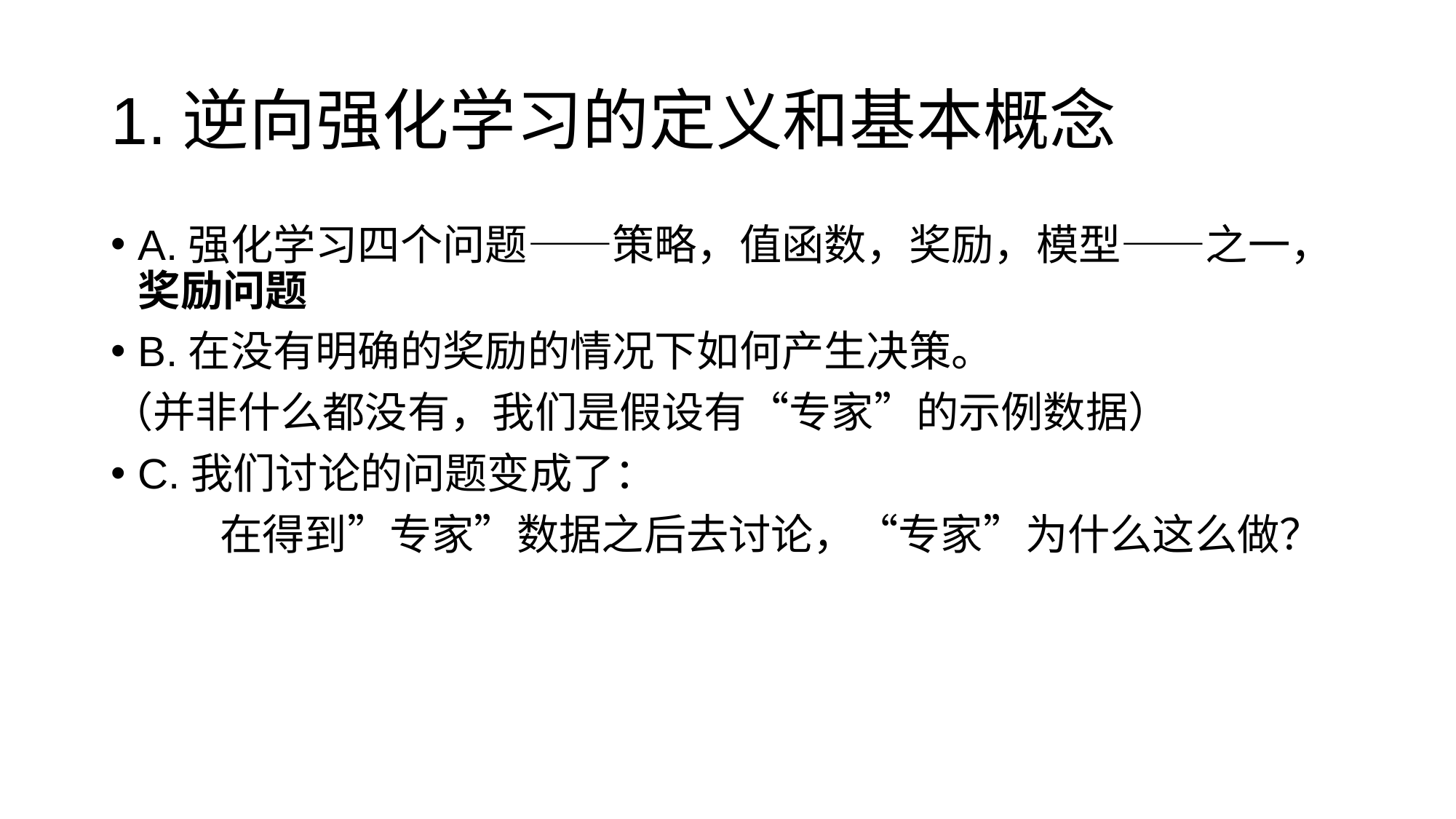

# 1.逆向强化学习的定义和基本概念
A.强化学习四个问题——策略，值函数，奖励，模型——之一，奖励问题
B.在没有明确的奖励的情况下如何产生决策。
（并非什么都没有，我们是假设有“专家”的示例数据）
C.我们讨论的问题变成了：
	在得到”专家”数据之后去讨论，“专家”为什么这么做？